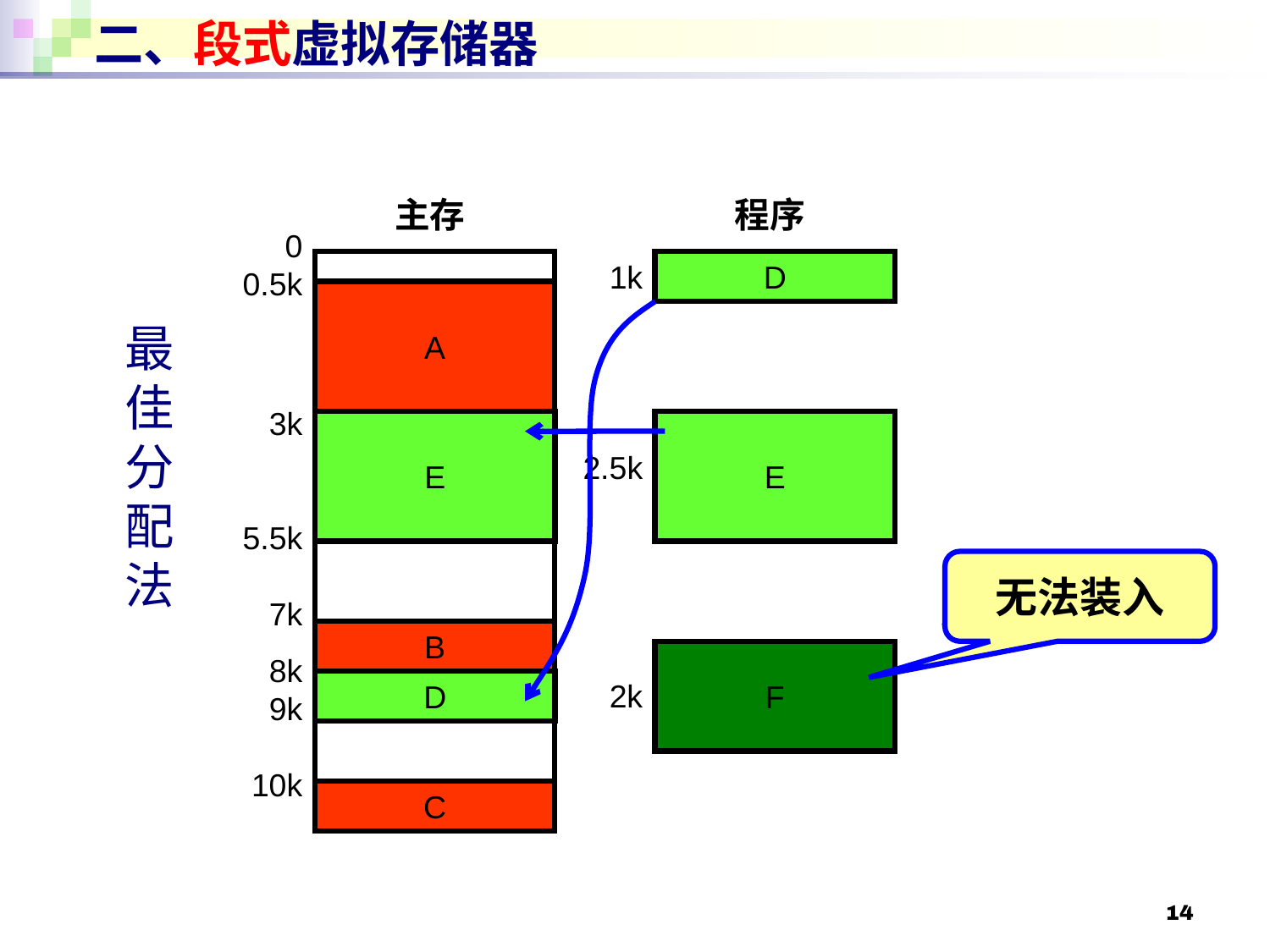

# 二、段式虚拟存储器
主存
程序
0
0.5k

3k

5.5k

7k

8k
9k

10k

1k

2.5k

2k
D
A

最佳分配法

E
E

无法装入
B
F
F

D
C
14